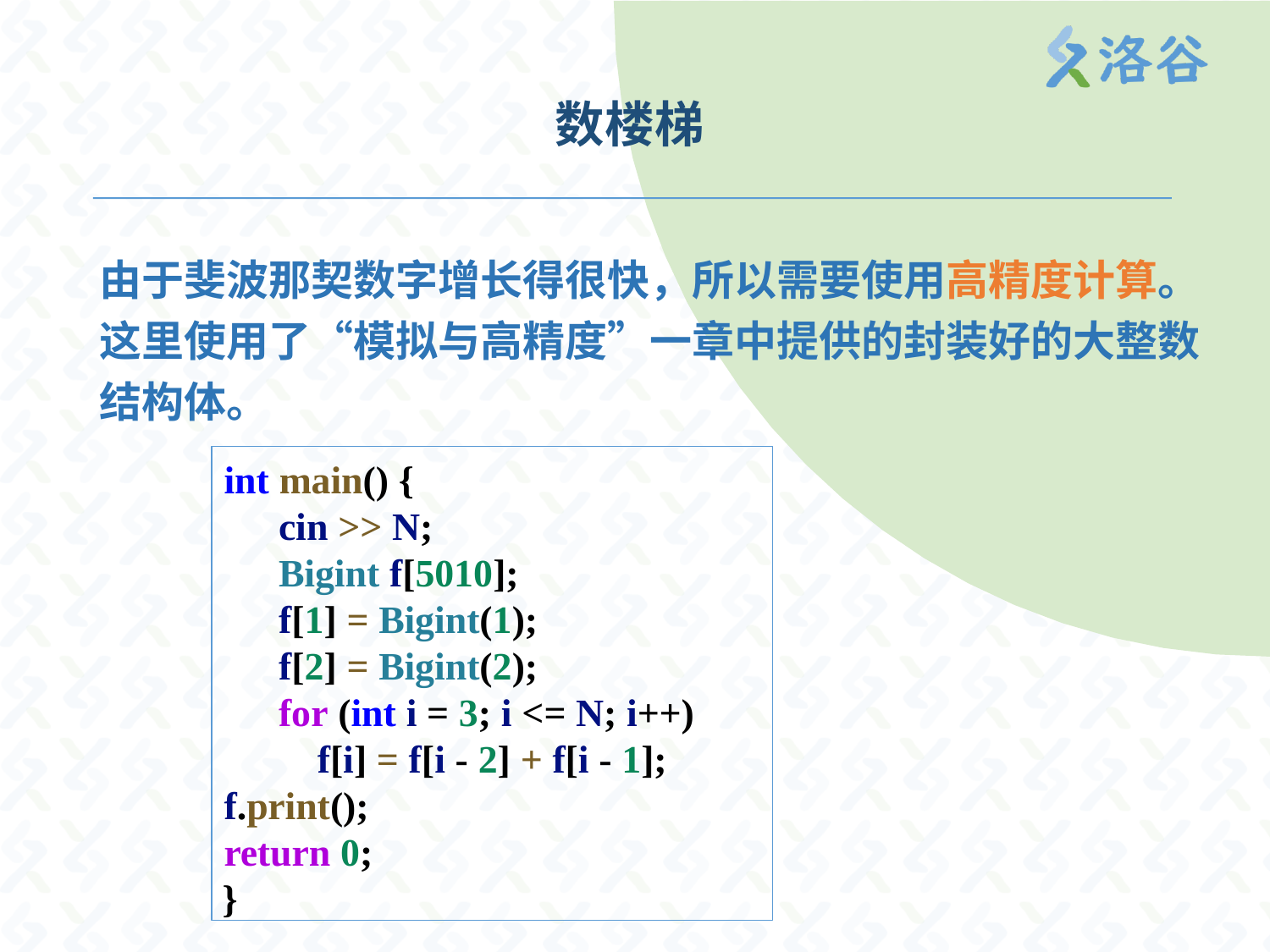

数楼梯

由于斐波那契数字增长得很快，所以需要使用高精度计算。这里使用了“模拟与高精度”一章中提供的封装好的大整数结构体。

int main() {
cin >> N;
Bigint f[5010];
f[1] = Bigint(1);
f[2] = Bigint(2);
for (int i = 3; i <= N; i++)
    f[i] = f[i - 2] + f[i - 1];
f.print();
return 0;
}